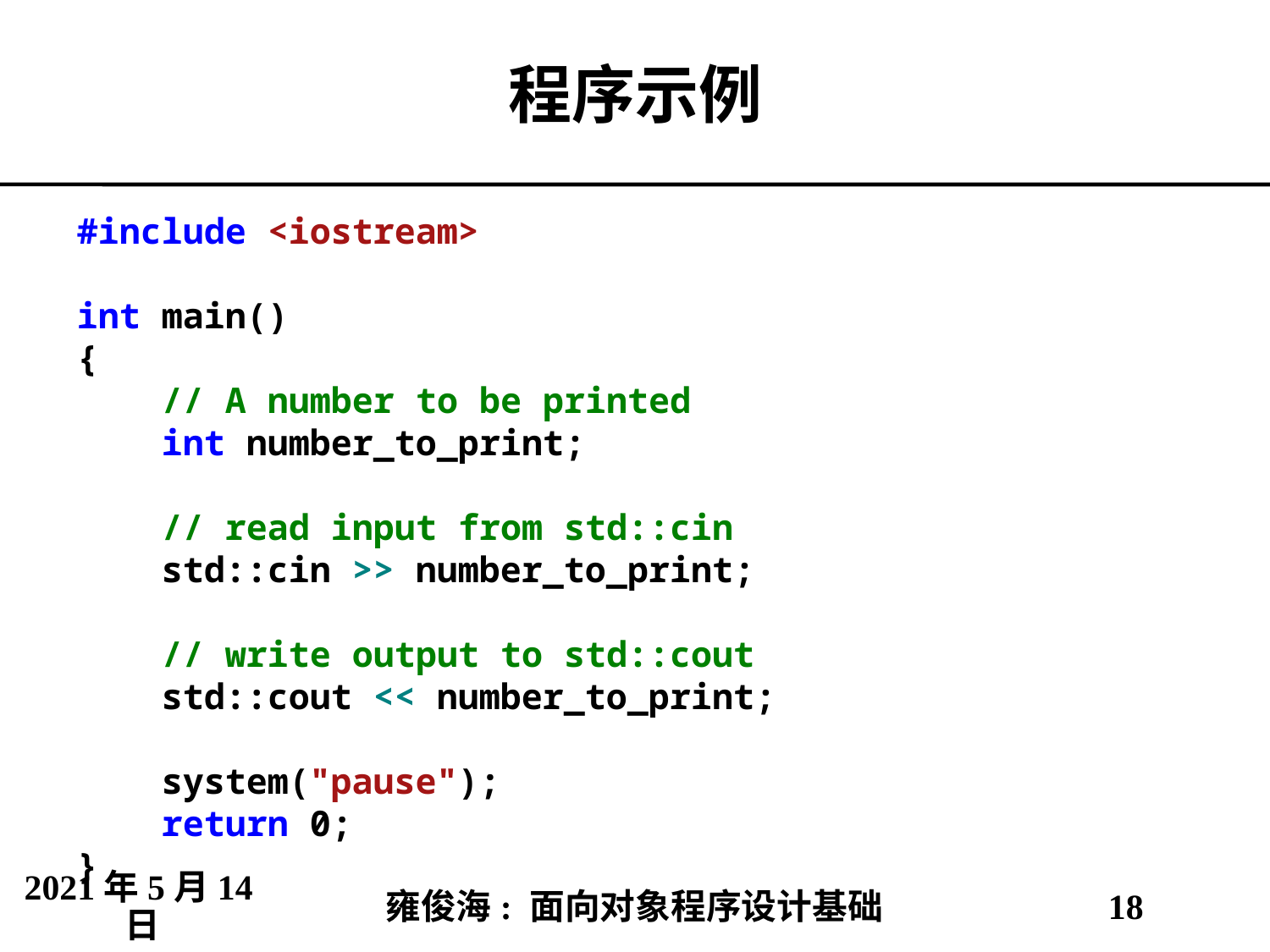

# 程序示例

#include <iostream>

int main()
{
    // A number to be printed
    int number_to_print;

    // read input from std::cin
    std::cin >> number_to_print;

    // write output to std::cout
    std::cout << number_to_print;

    system("pause");
    return 0;
}
2021年5月14日
雍俊海: 面向对象程序设计基础
18